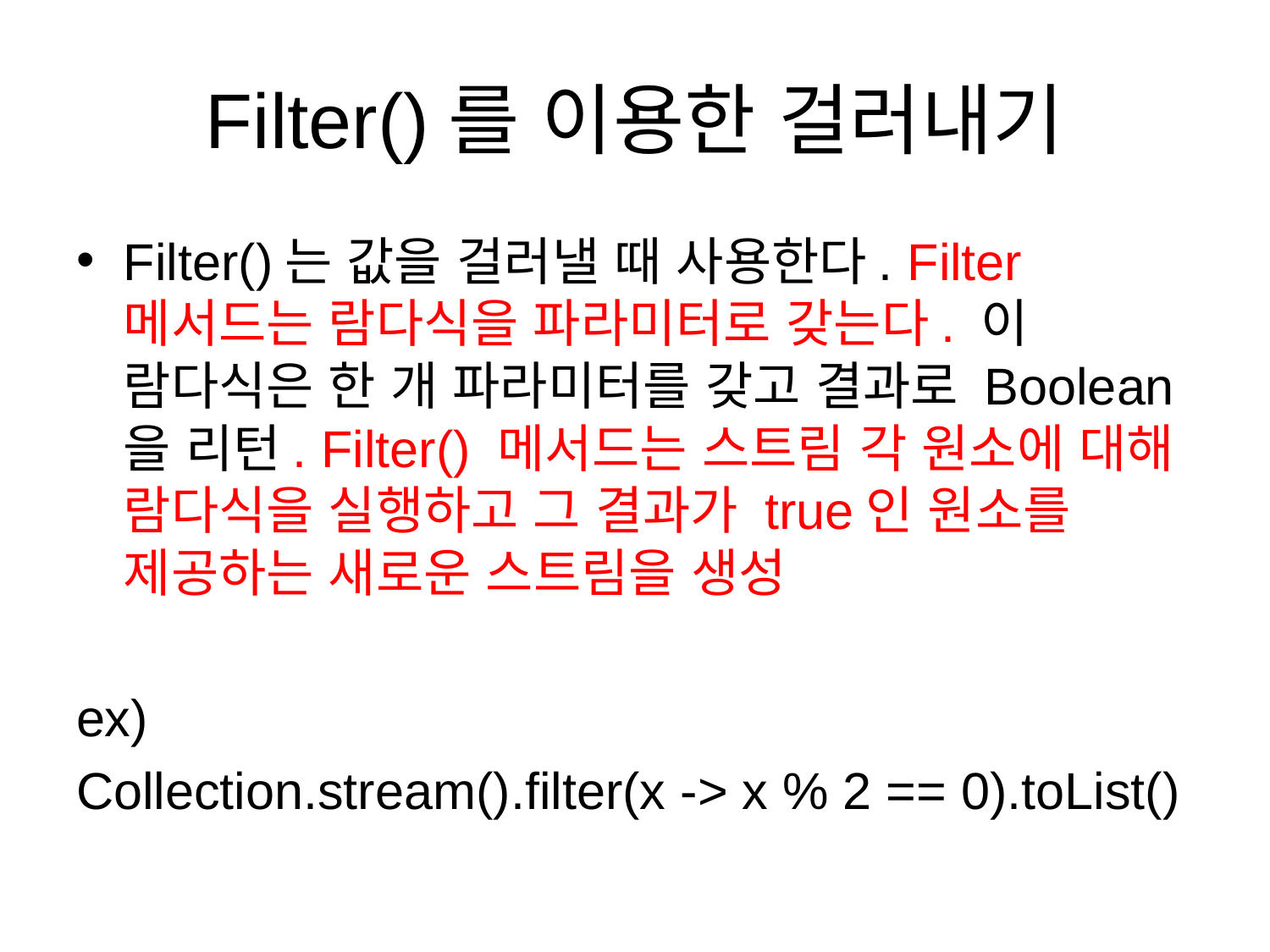

# Filter()를 이용한 걸러내기
Filter()는 값을 걸러낼 때 사용한다. Filter 메서드는 람다식을 파라미터로 갖는다. 이 람다식은 한 개 파라미터를 갖고 결과로 Boolean을 리턴. Filter() 메서드는 스트림 각 원소에 대해 람다식을 실행하고 그 결과가 true인 원소를 제공하는 새로운 스트림을 생성

ex)
Collection.stream().filter(x -> x % 2 == 0).toList()